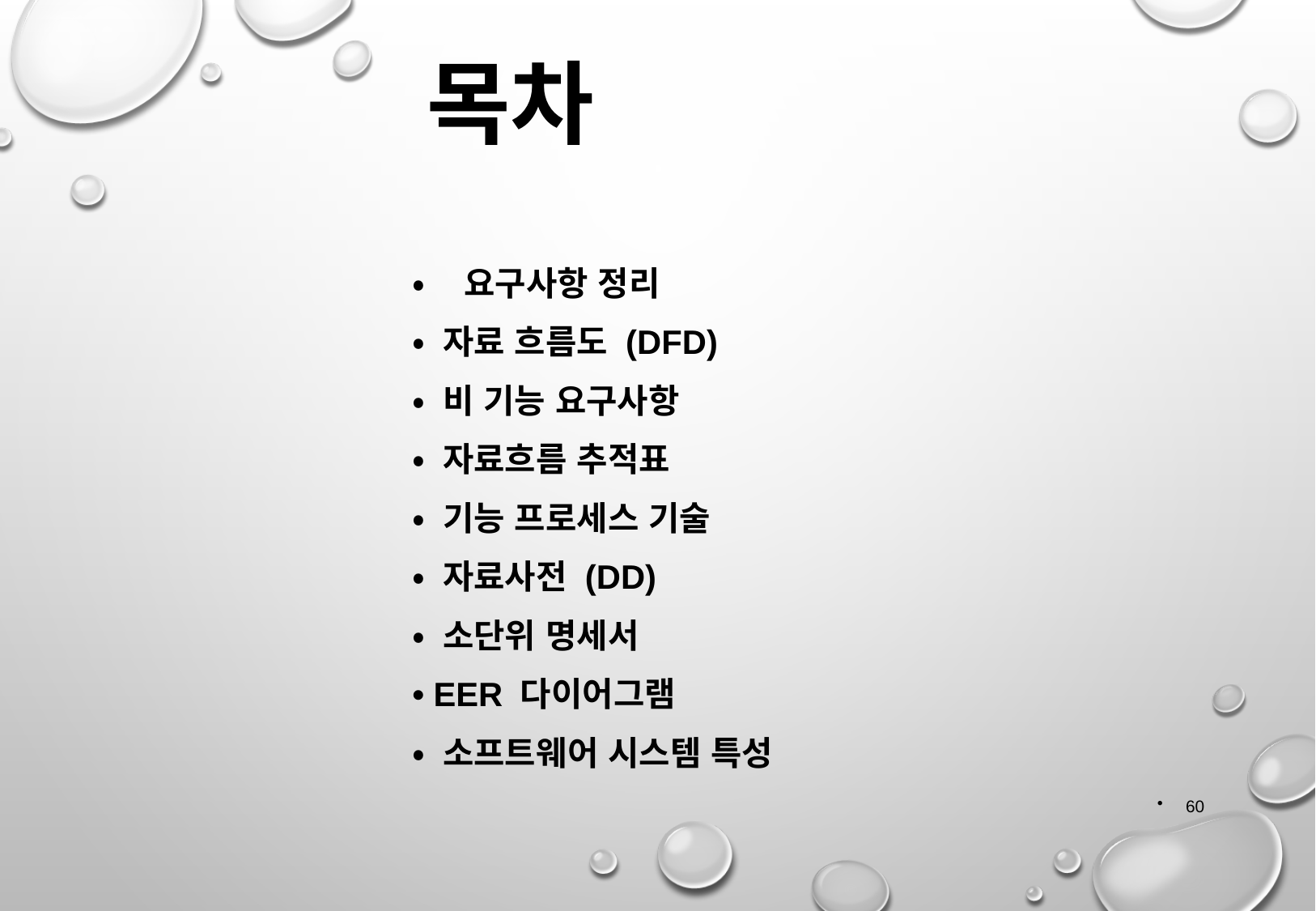

목차

• 요구사항 정리
• 자료 흐름도 (dfd)
• 비 기능 요구사항
• 자료흐름 추적표
• 기능 프로세스 기술
• 자료사전 (dd)
• 소단위 명세서
• eer 다이어그램
• 소프트웨어 시스템 특성
60